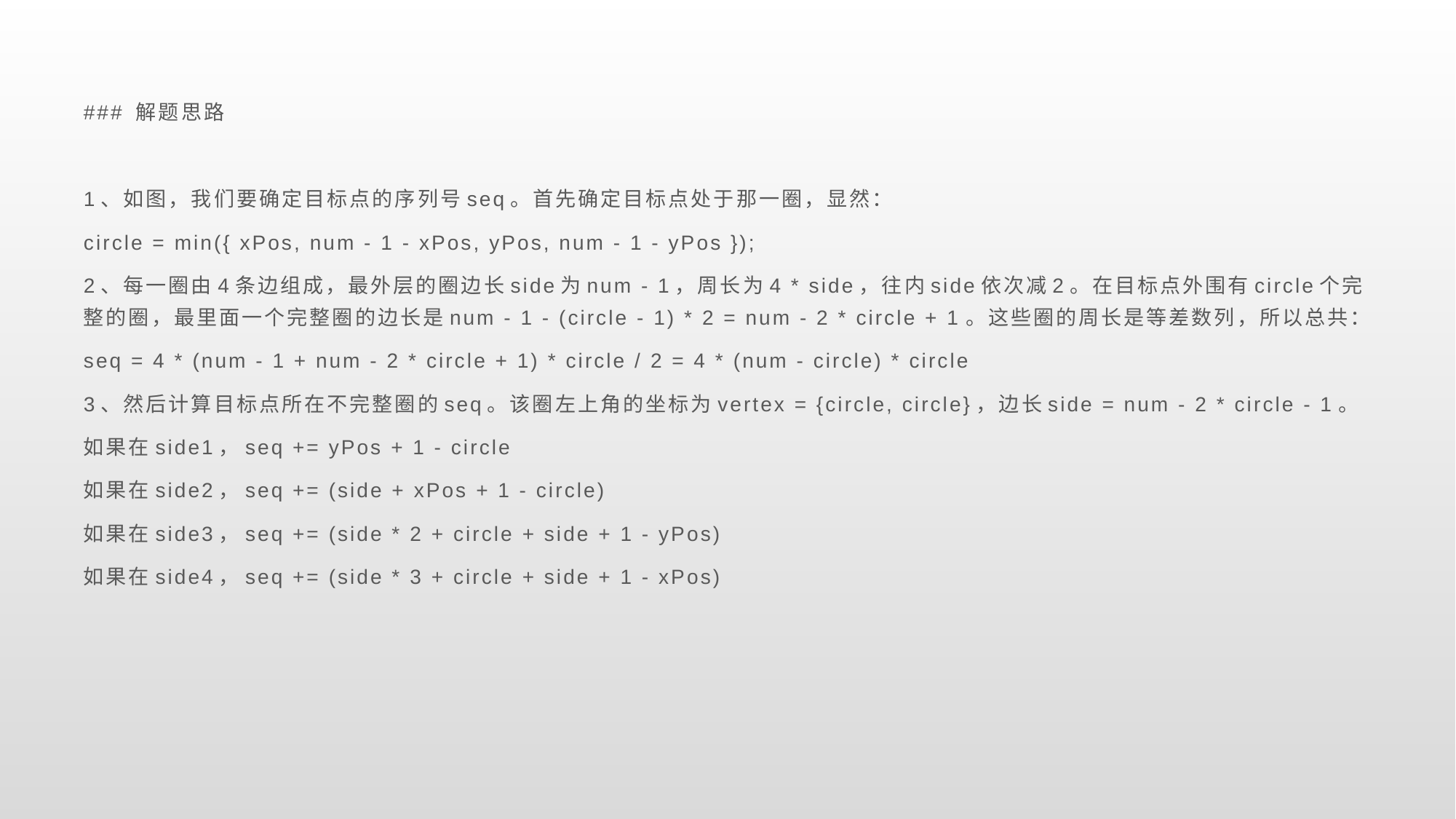

### 解题思路

1、如图，我们要确定目标点的序列号seq。首先确定目标点处于那一圈，显然：
circle = min({ xPos, num - 1 - xPos, yPos, num - 1 - yPos });
2、每一圈由4条边组成，最外层的圈边长side为num - 1，周长为4 * side，往内side依次减2。在目标点外围有circle个完整的圈，最里面一个完整圈的边长是num - 1 - (circle - 1) * 2 = num - 2 * circle + 1。这些圈的周长是等差数列，所以总共：
seq = 4 * (num - 1 + num - 2 * circle + 1) * circle / 2 = 4 * (num - circle) * circle
3、然后计算目标点所在不完整圈的seq。该圈左上角的坐标为vertex = {circle, circle}，边长side = num - 2 * circle - 1。
如果在side1，seq += yPos + 1 - circle
如果在side2，seq += (side + xPos + 1 - circle)
如果在side3，seq += (side * 2 + circle + side + 1 - yPos)
如果在side4，seq += (side * 3 + circle + side + 1 - xPos)